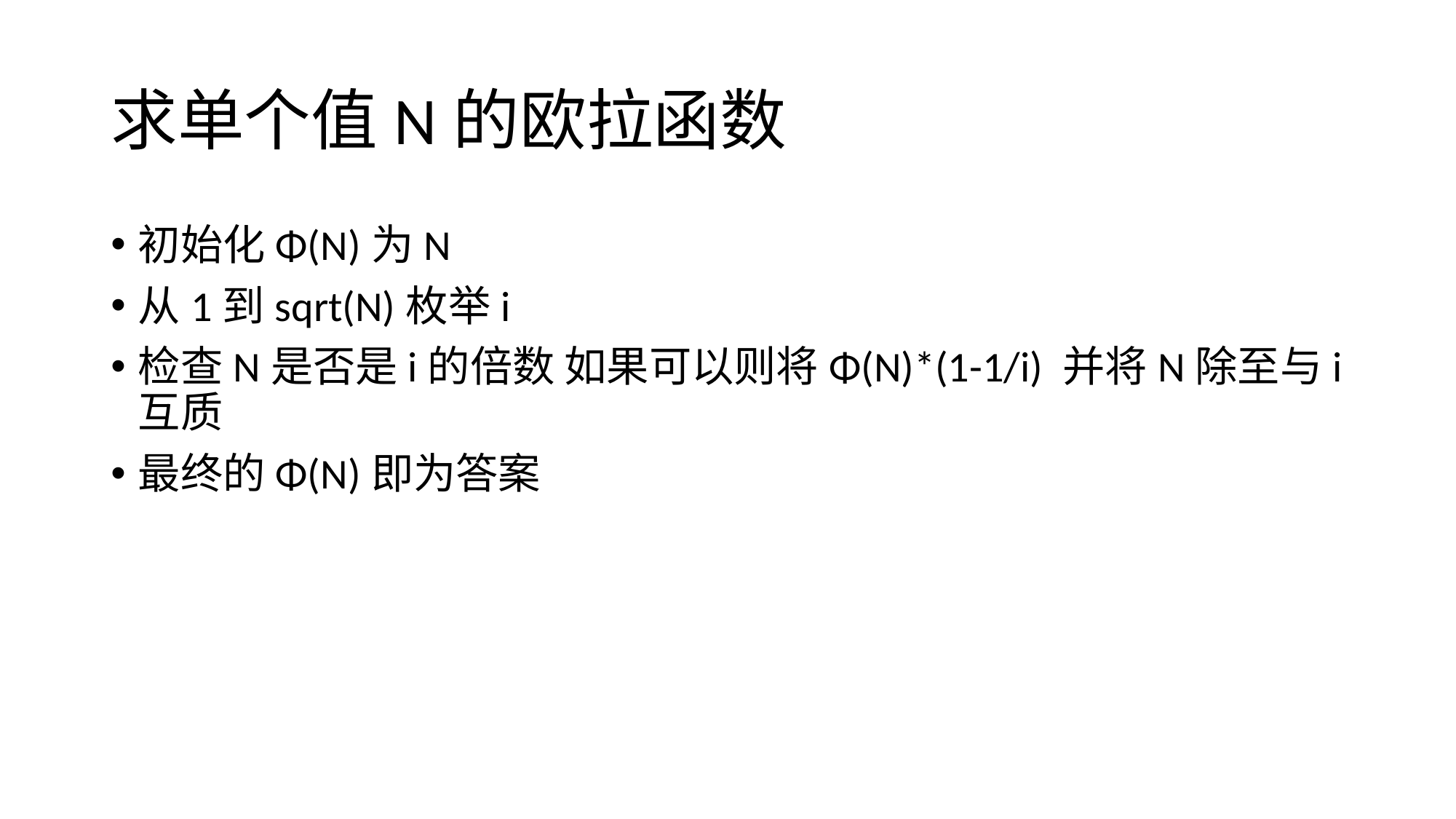

# 求单个值N的欧拉函数
初始化Φ(N)为N
从1到sqrt(N)枚举i
检查N是否是i的倍数 如果可以则将Φ(N)*(1-1/i) 并将N除至与i互质
最终的Φ(N)即为答案